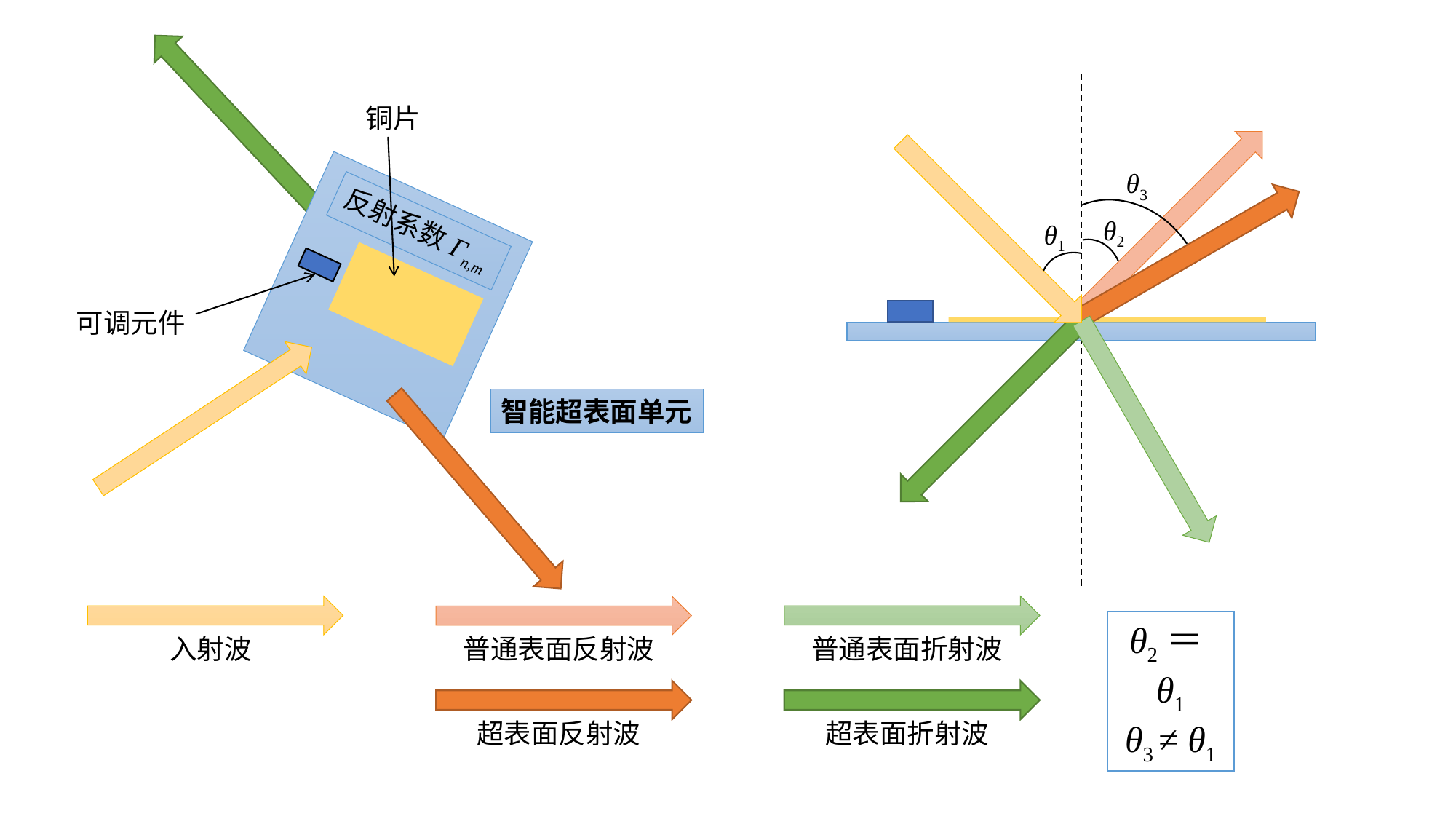

铜片

θ3

反射系数Гn,m

θ2
θ1

可调元件

智能超表面单元

普通表面折射波

入射波

普通表面反射波
θ2＝θ1
θ3 ≠ θ1

超表面折射波

超表面反射波